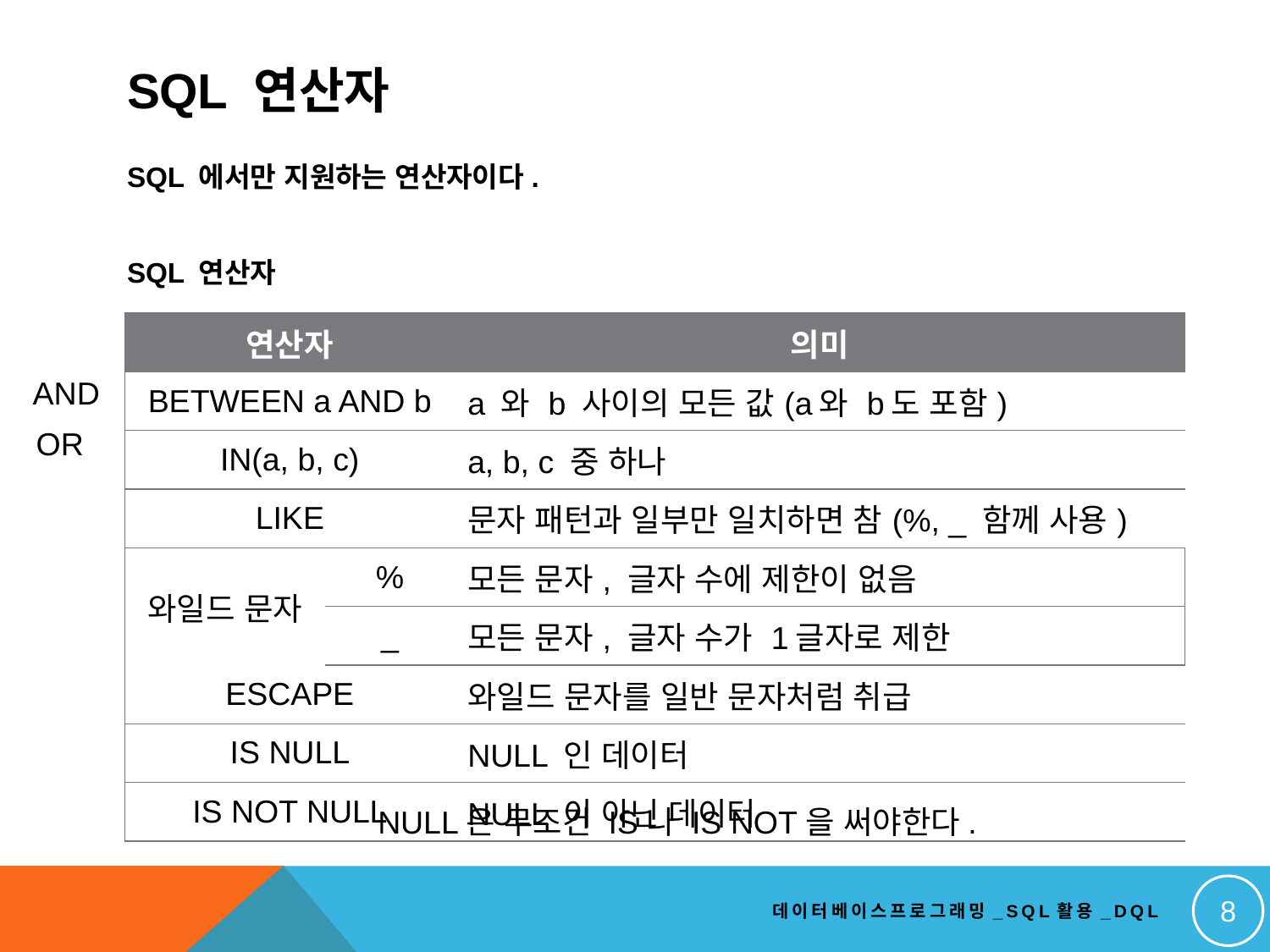

# sql 연산자
SQL 에서만 지원하는 연산자이다.

SQL 연산자
| 연산자 |  | 의미 |
| --- | --- | --- |
| BETWEEN a AND b |  | a 와 b 사이의 모든 값(a와 b도 포함) |
| IN(a, b, c) |  | a, b, c 중 하나 |
| LIKE |  | 문자 패턴과 일부만 일치하면 참(%, \_ 함께 사용) |
| 와일드 문자 | % | 모든 문자, 글자 수에 제한이 없음 |
|  | \_ | 모든 문자, 글자 수가 1글자로 제한 |
| ESCAPE |  | 와일드 문자를 일반 문자처럼 취급 |
| IS NULL |  | NULL 인 데이터 |
| IS NOT NULL |  | NULL 이 아닌 데이터 |

AND
OR
NULL은 무조건 IS나 IS NOT을 써야한다.
8
데이터베이스프로그래밍_SQL활용_DQL